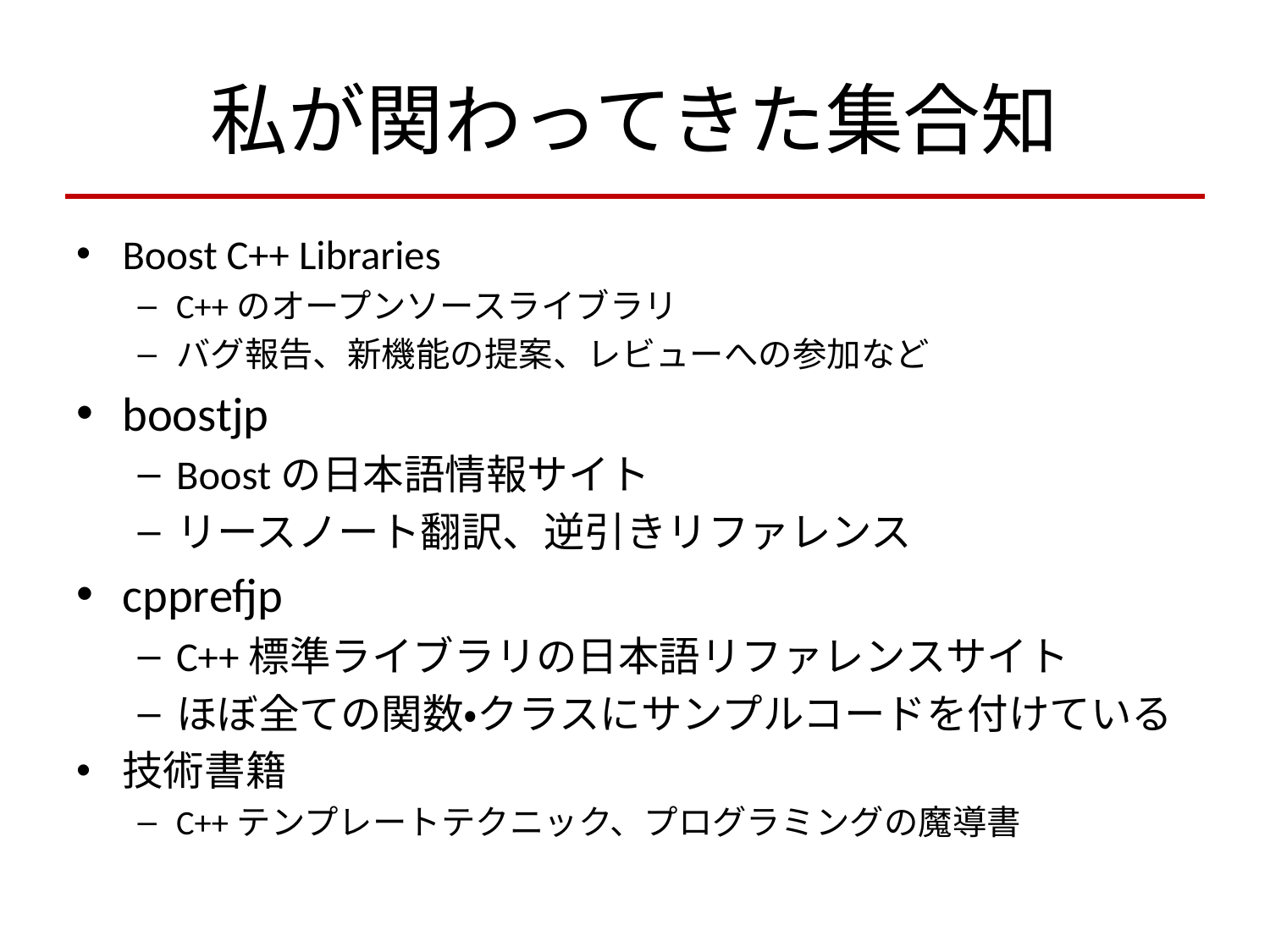

# 私が関わってきた集合知
Boost C++ Libraries
C++のオープンソースライブラリ
バグ報告、新機能の提案、レビューへの参加など
boostjp
Boostの日本語情報サイト
リースノート翻訳、逆引きリファレンス
cpprefjp
C++標準ライブラリの日本語リファレンスサイト
ほぼ全ての関数・クラスにサンプルコードを付けている
技術書籍
C++テンプレートテクニック、プログラミングの魔導書